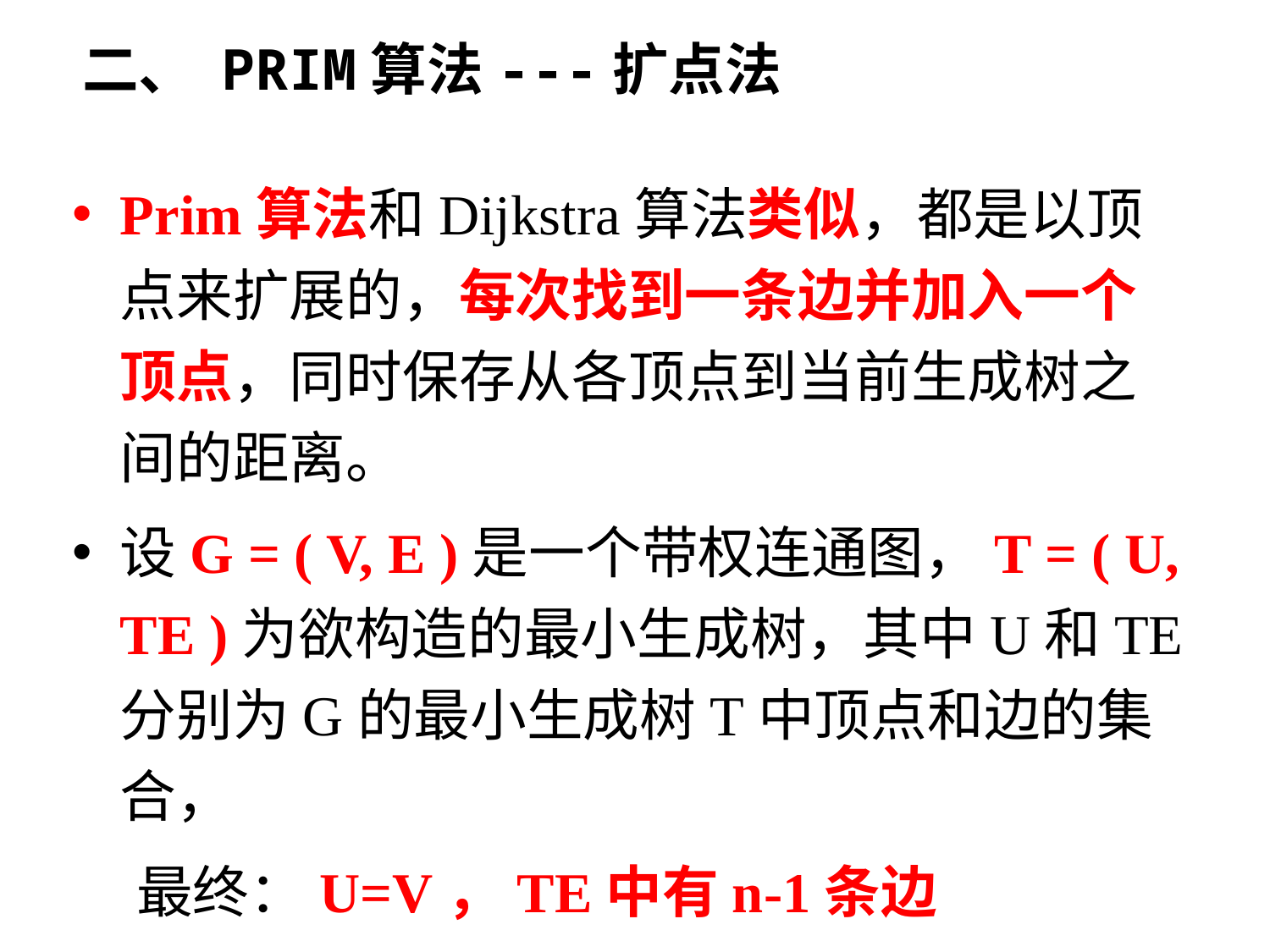

二、 Prim算法---扩点法
Prim算法和Dijkstra算法类似，都是以顶点来扩展的，每次找到一条边并加入一个顶点，同时保存从各顶点到当前生成树之间的距离。
设G = ( V, E )是一个带权连通图，T = ( U, TE )为欲构造的最小生成树，其中U和TE分别为G的最小生成树T中顶点和边的集合，
    最终：U=V，TE中有n-1条边